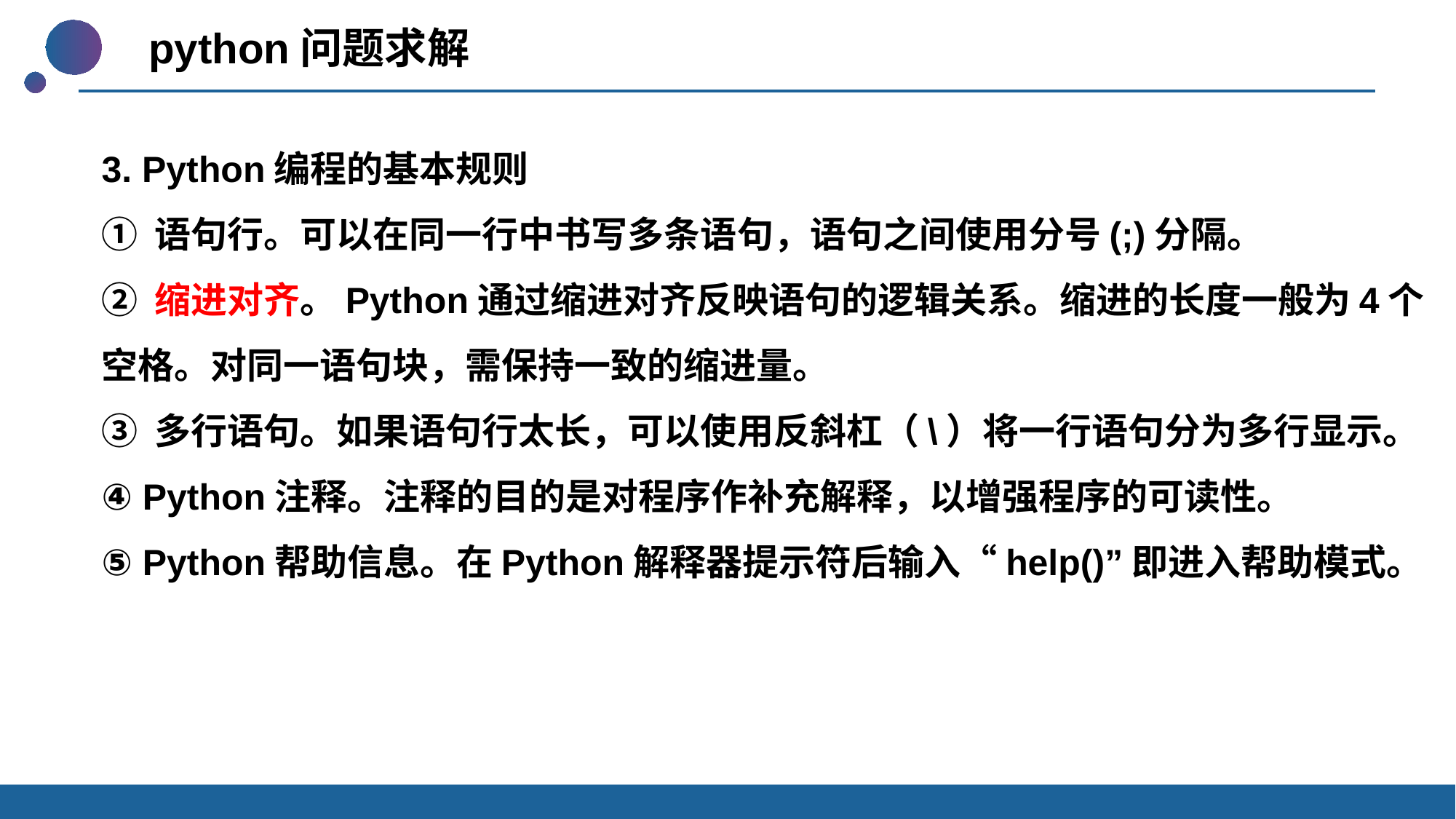

python问题求解

3. Python编程的基本规则
① 语句行。可以在同一行中书写多条语句，语句之间使用分号(;)分隔。
② 缩进对齐。Python通过缩进对齐反映语句的逻辑关系。缩进的长度一般为4个空格。对同一语句块，需保持一致的缩进量。
③ 多行语句。如果语句行太长，可以使用反斜杠（\）将一行语句分为多行显示。
④ Python注释。注释的目的是对程序作补充解释，以增强程序的可读性。
⑤ Python帮助信息。在Python解释器提示符后输入“help()”即进入帮助模式。